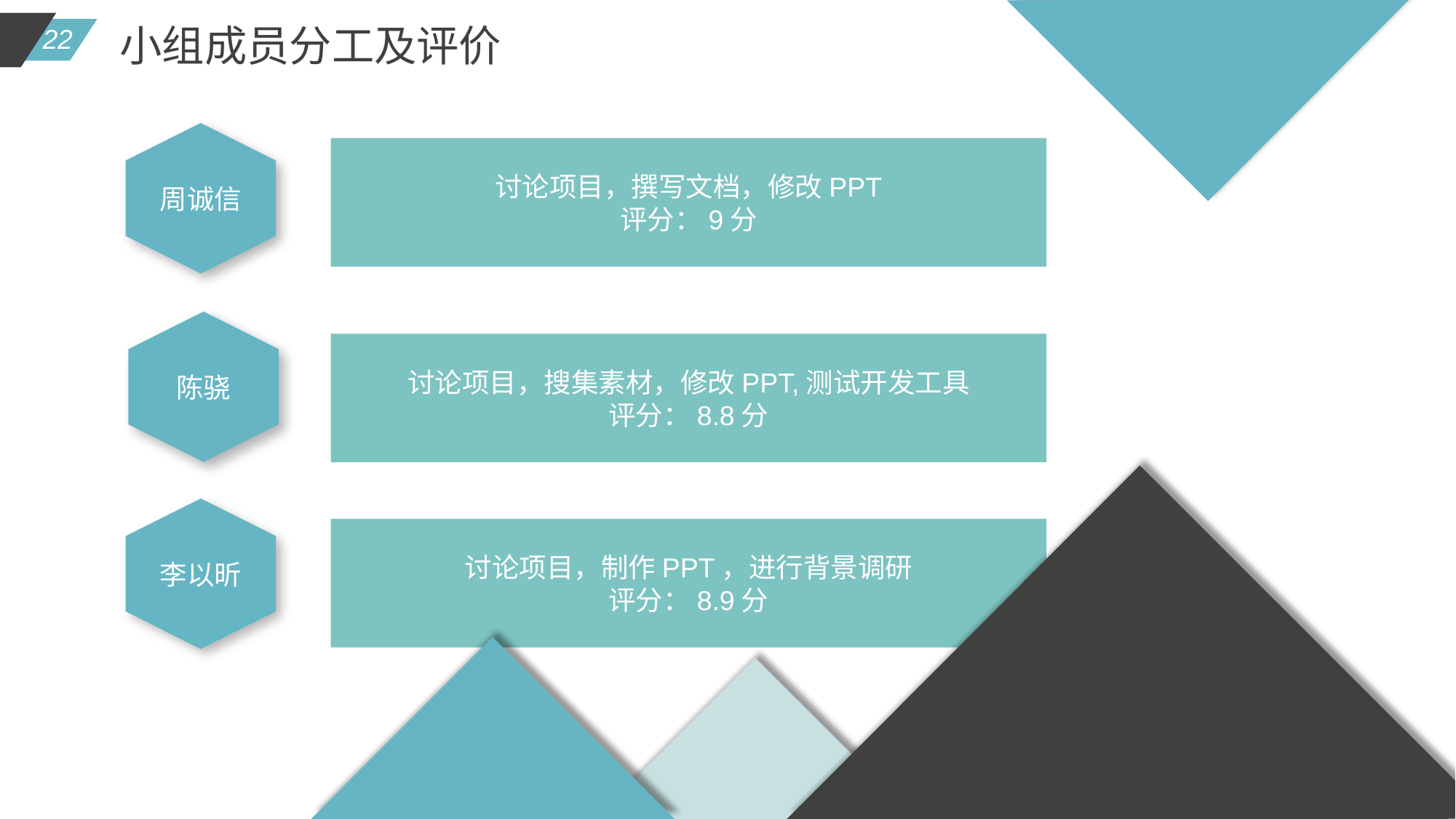

小组成员分工及评价
周诚信
讨论项目，撰写文档，修改PPT
评分：9分

陈骁
讨论项目，搜集素材，修改PPT,测试开发工具
评分：8.8分
李以昕
讨论项目，制作PPT，进行背景调研
评分：8.9分